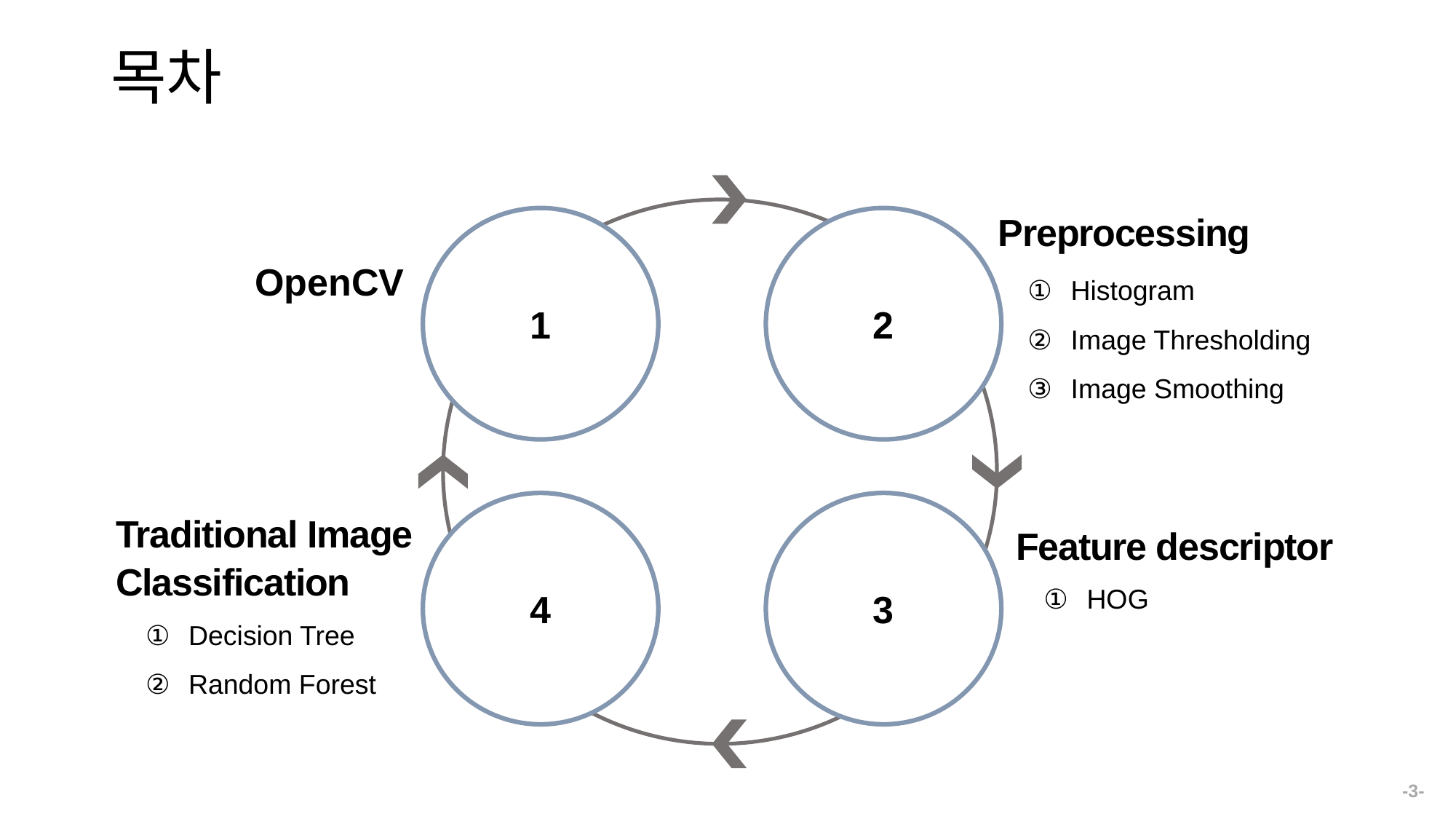

목차

1
2
4
3
Preprocessing
Histogram
Image Thresholding
Image Smoothing
OpenCV
Traditional Image
Classification
Decision Tree
Random Forest
Feature descriptor
HOG
3